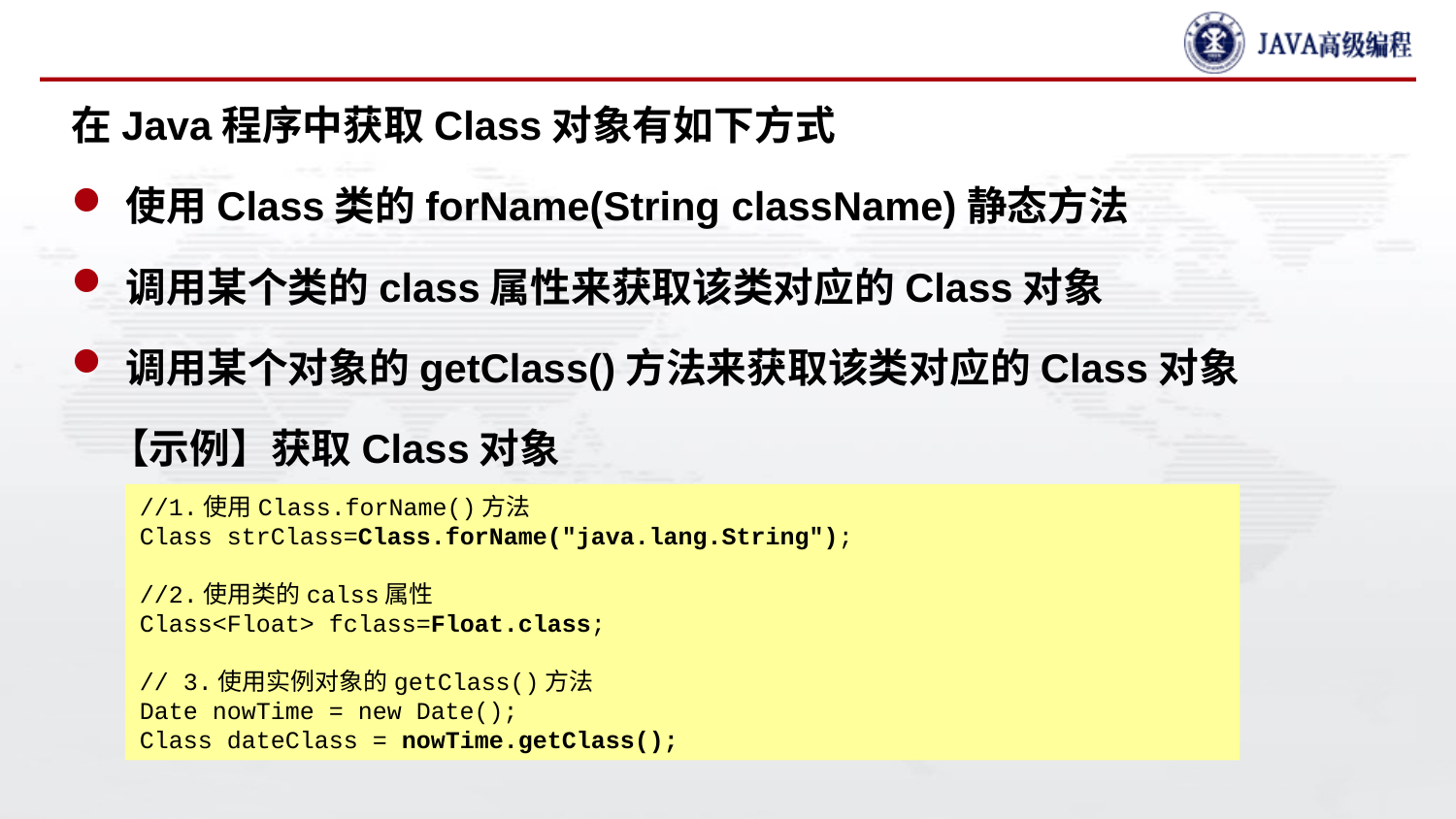

#
在Java程序中获取Class对象有如下方式
使用Class类的forName(String className)静态方法
调用某个类的class属性来获取该类对应的Class对象
调用某个对象的getClass()方法来获取该类对应的Class对象
   【示例】获取Class对象

//1.使用Class.forName()方法
Class strClass=Class.forName("java.lang.String");

//2.使用类的calss属性
Class<Float> fclass=Float.class;

// 3.使用实例对象的getClass()方法
Date nowTime = new Date();
Class dateClass = nowTime.getClass();